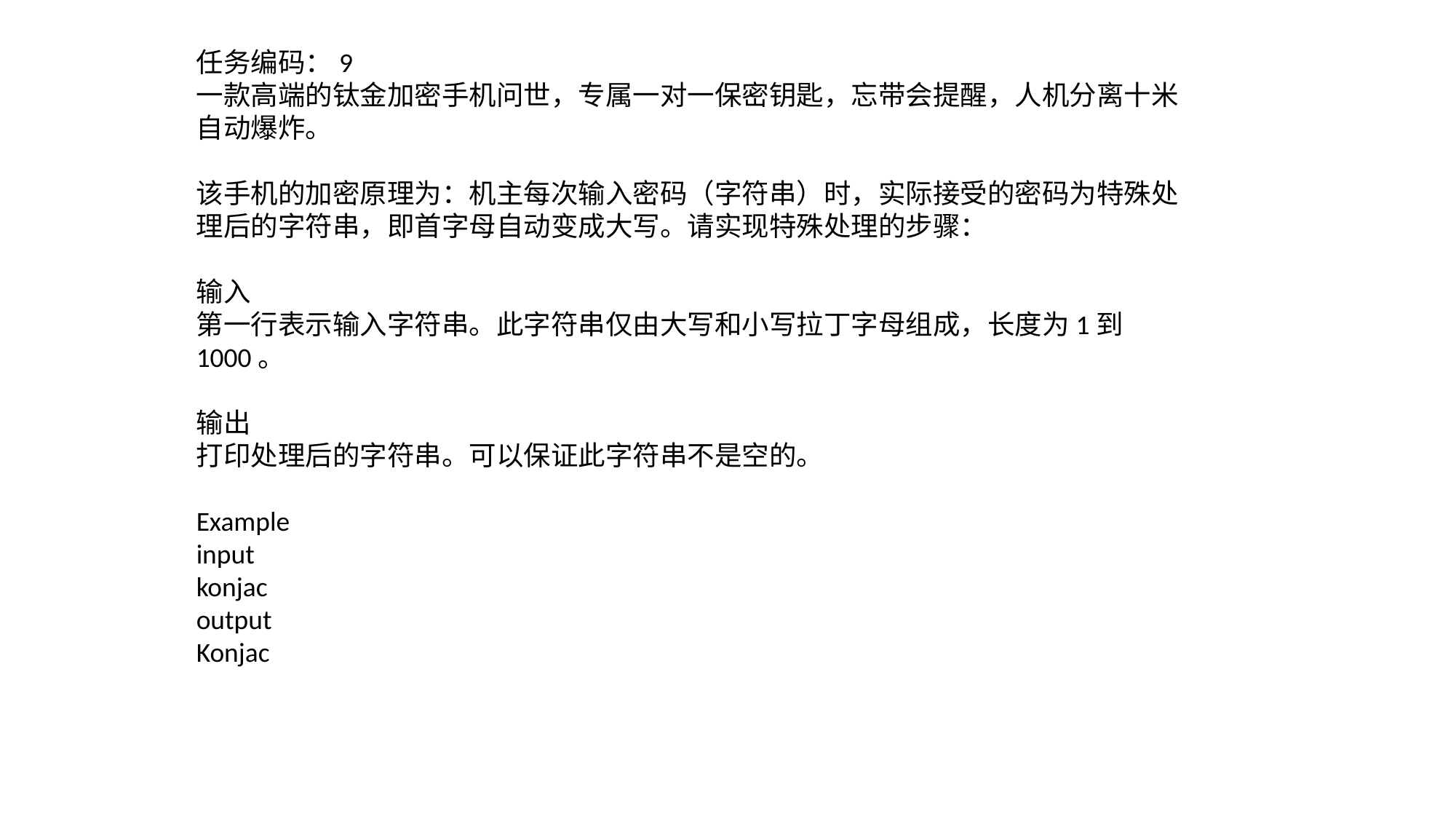

任务编码：9
一款高端的钛金加密手机问世，专属一对一保密钥匙，忘带会提醒，人机分离十米自动爆炸。

该手机的加密原理为：机主每次输入密码（字符串）时，实际接受的密码为特殊处理后的字符串，即首字母自动变成大写。请实现特殊处理的步骤：

输入
第一行表示输入字符串。此字符串仅由大写和小写拉丁字母组成，长度为1到1000。

输出
打印处理后的字符串。可以保证此字符串不是空的。

Example
input
konjac
output
Konjac